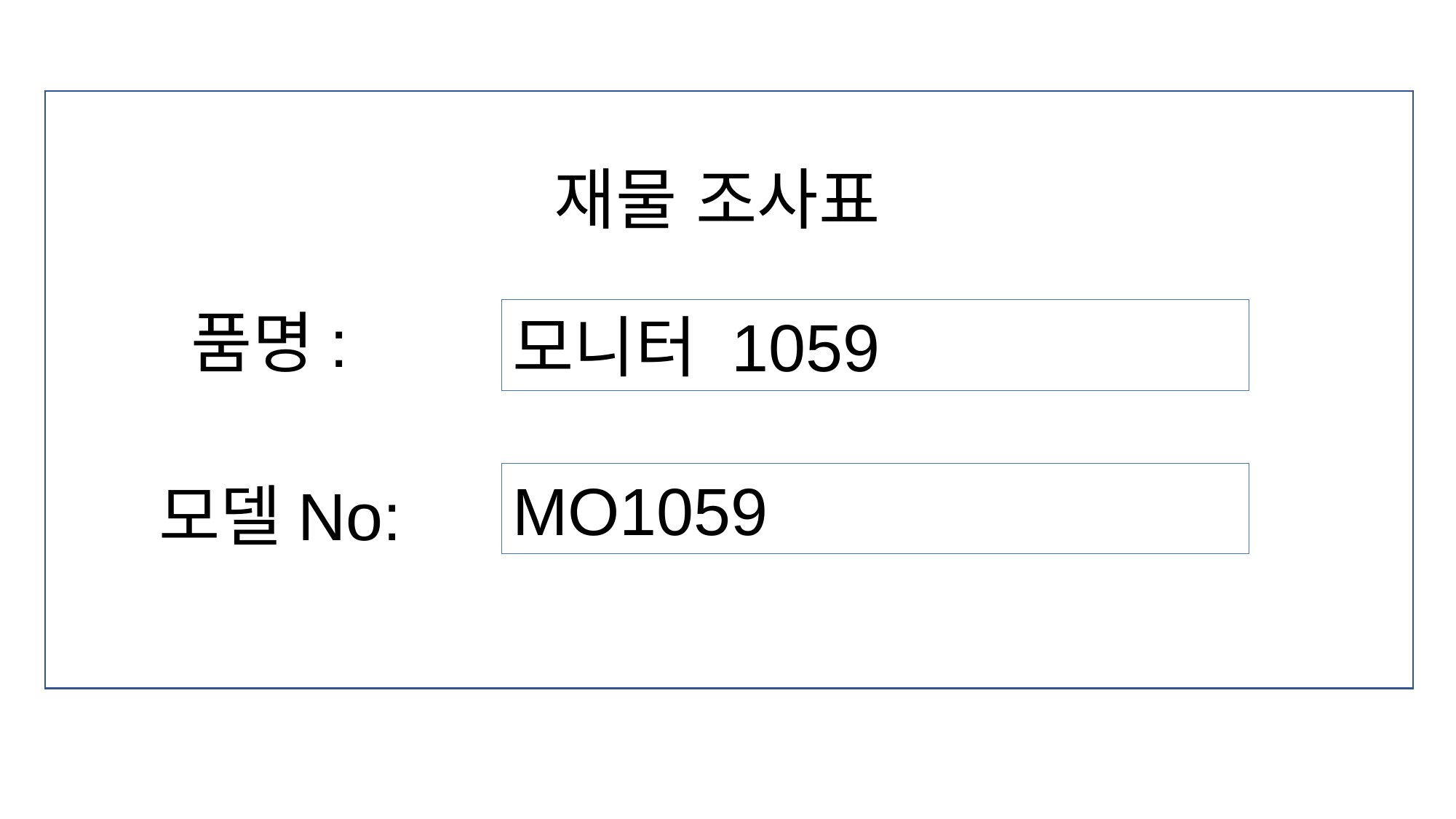

재물 조사표
품명:
모니터 1059
MO1059
모델No: